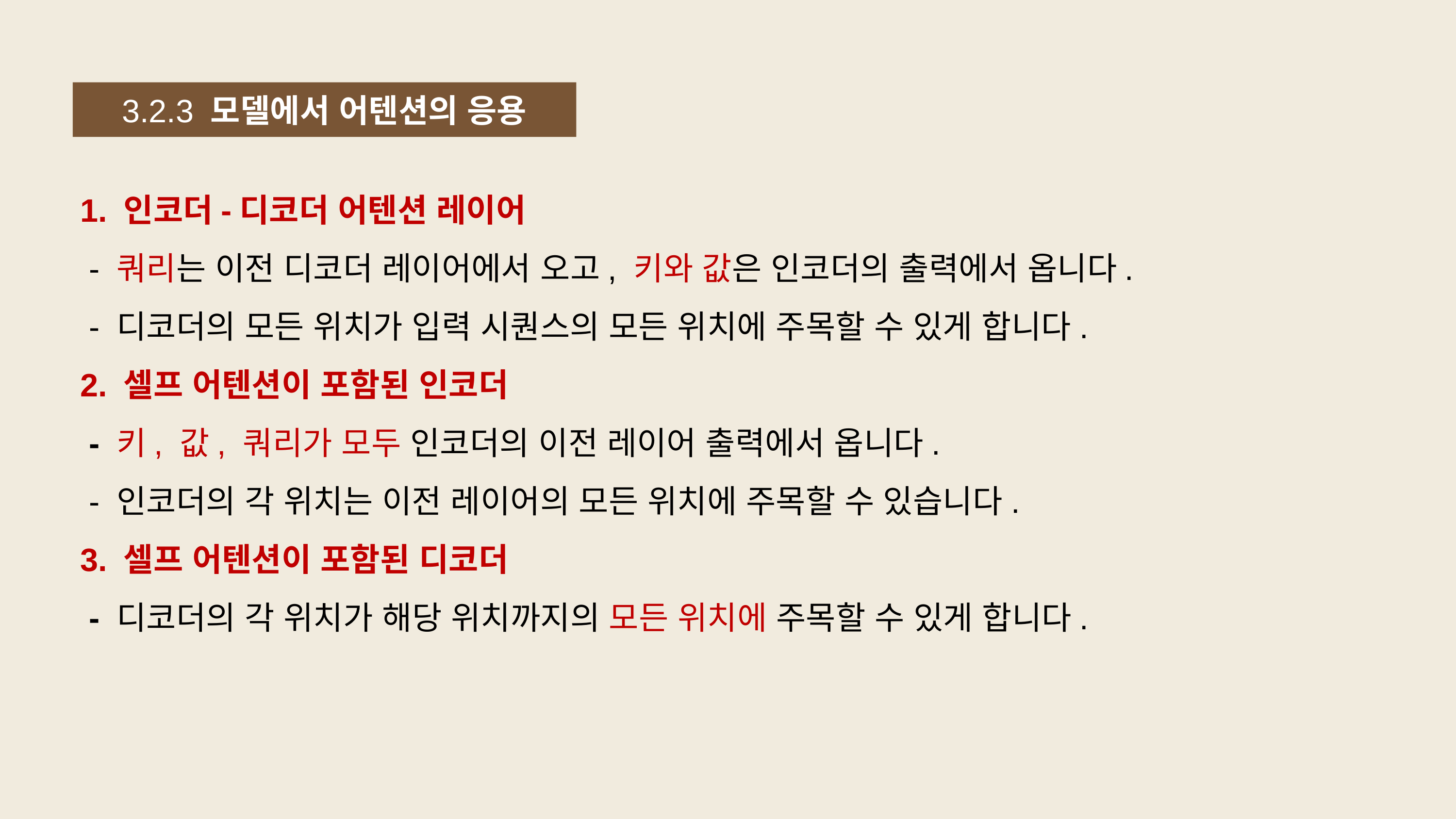

3.2.3 모델에서 어텐션의 응용
1. 인코더-디코더 어텐션 레이어
 - 쿼리는 이전 디코더 레이어에서 오고, 키와 값은 인코더의 출력에서 옵니다.
 - 디코더의 모든 위치가 입력 시퀀스의 모든 위치에 주목할 수 있게 합니다.
2. 셀프 어텐션이 포함된 인코더
 - 키, 값, 쿼리가 모두 인코더의 이전 레이어 출력에서 옵니다.
 - 인코더의 각 위치는 이전 레이어의 모든 위치에 주목할 수 있습니다.
3. 셀프 어텐션이 포함된 디코더
 - 디코더의 각 위치가 해당 위치까지의 모든 위치에 주목할 수 있게 합니다.